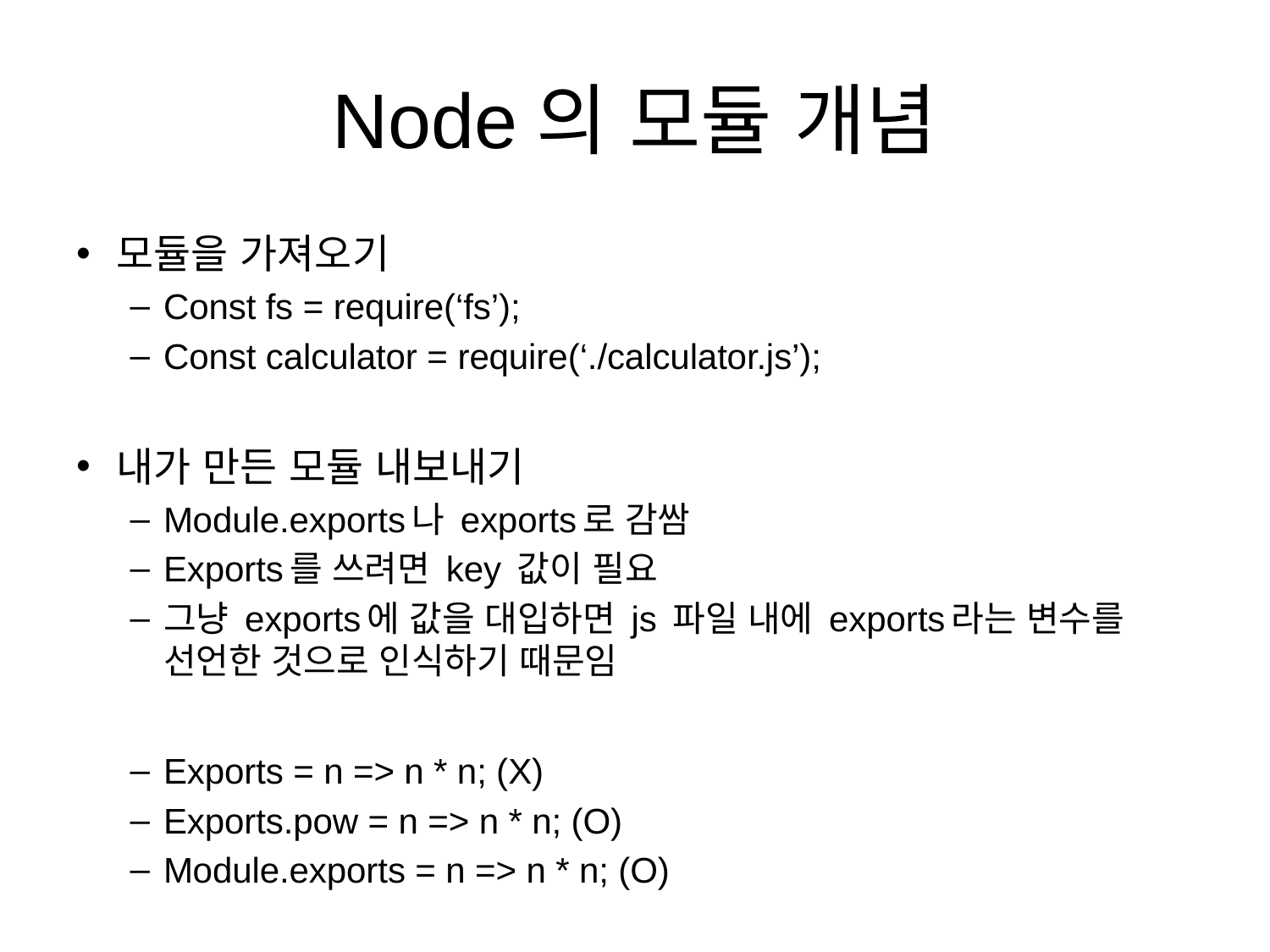

# Node의 모듈 개념
모듈을 가져오기
Const fs = require(‘fs’);
Const calculator = require(‘./calculator.js’);

내가 만든 모듈 내보내기
Module.exports나 exports로 감쌈
Exports를 쓰려면 key 값이 필요
그냥 exports에 값을 대입하면 js 파일 내에 exports라는 변수를 선언한 것으로 인식하기 때문임

Exports = n => n * n; (X)
Exports.pow = n => n * n; (O)
Module.exports = n => n * n; (O)